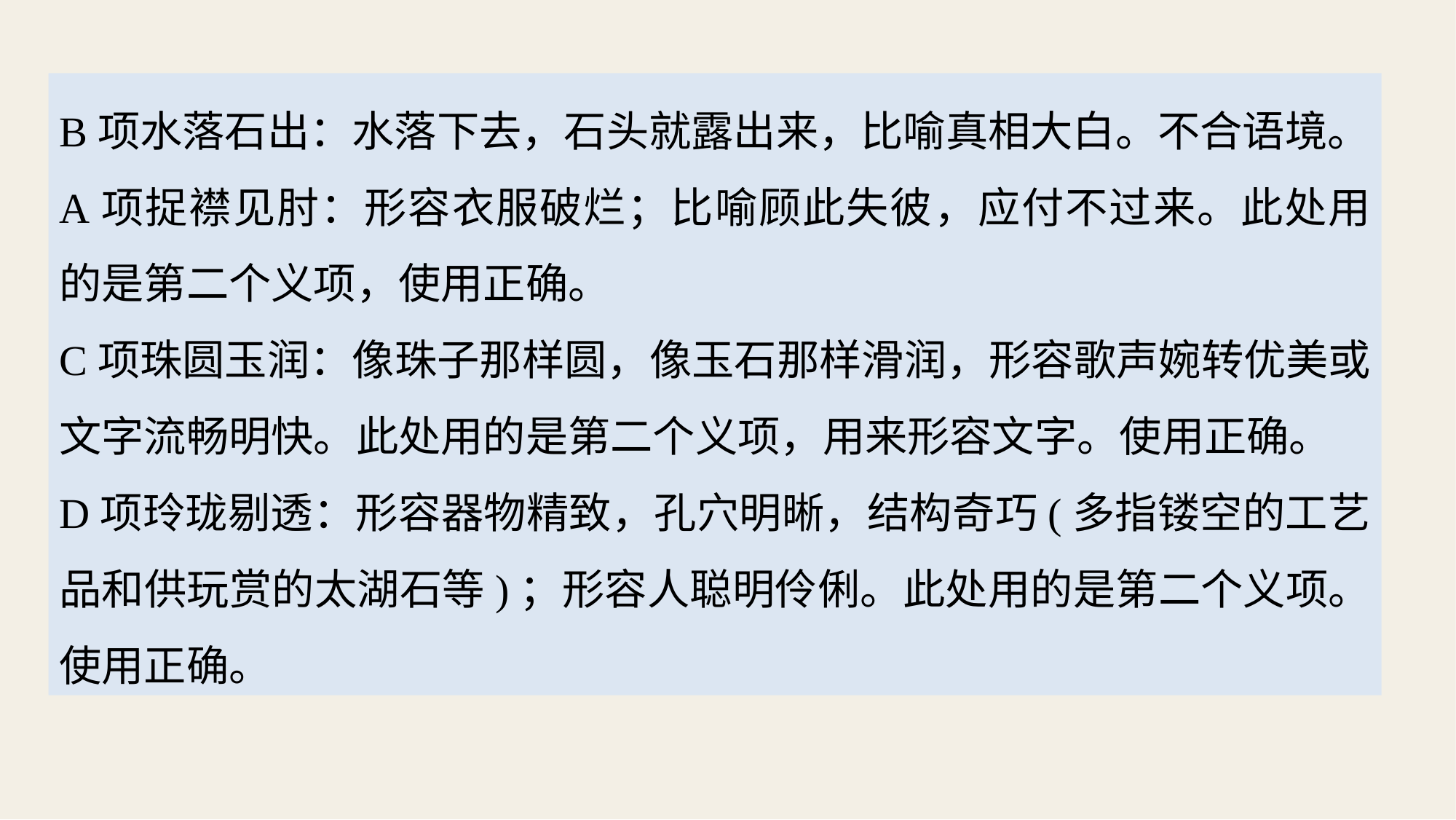

B项水落石出：水落下去，石头就露出来，比喻真相大白。不合语境。
A项捉襟见肘：形容衣服破烂；比喻顾此失彼，应付不过来。此处用的是第二个义项，使用正确。
C项珠圆玉润：像珠子那样圆，像玉石那样滑润，形容歌声婉转优美或文字流畅明快。此处用的是第二个义项，用来形容文字。使用正确。
D项玲珑剔透：形容器物精致，孔穴明晰，结构奇巧(多指镂空的工艺品和供玩赏的太湖石等)；形容人聪明伶俐。此处用的是第二个义项。使用正确。